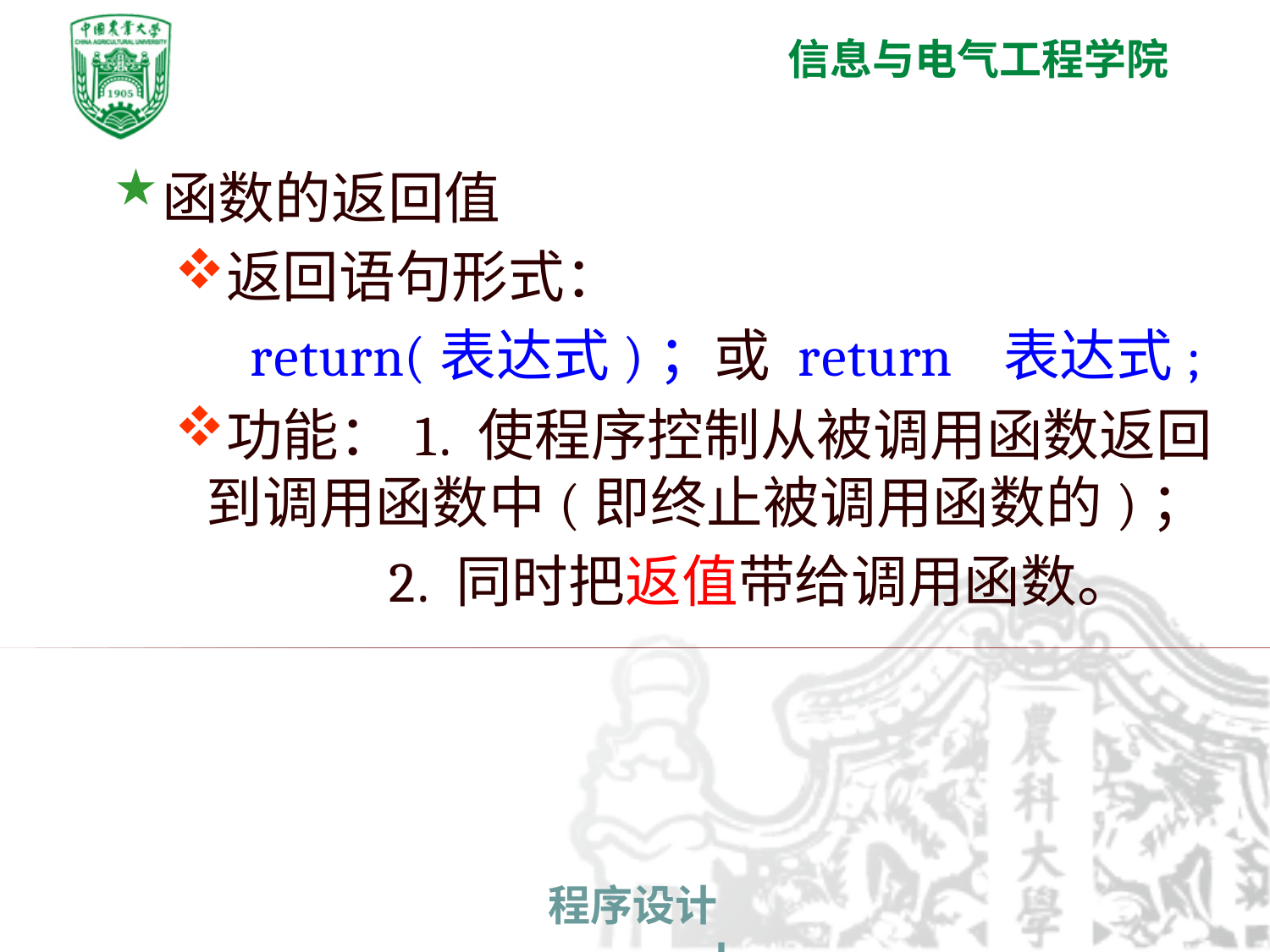

函数的返回值
返回语句形式：
      return(表达式)；或 return   表达式;
功能：1. 使程序控制从被调用函数返回到调用函数中(即终止被调用函数的)；
                 2. 同时把返值带给调用函数。